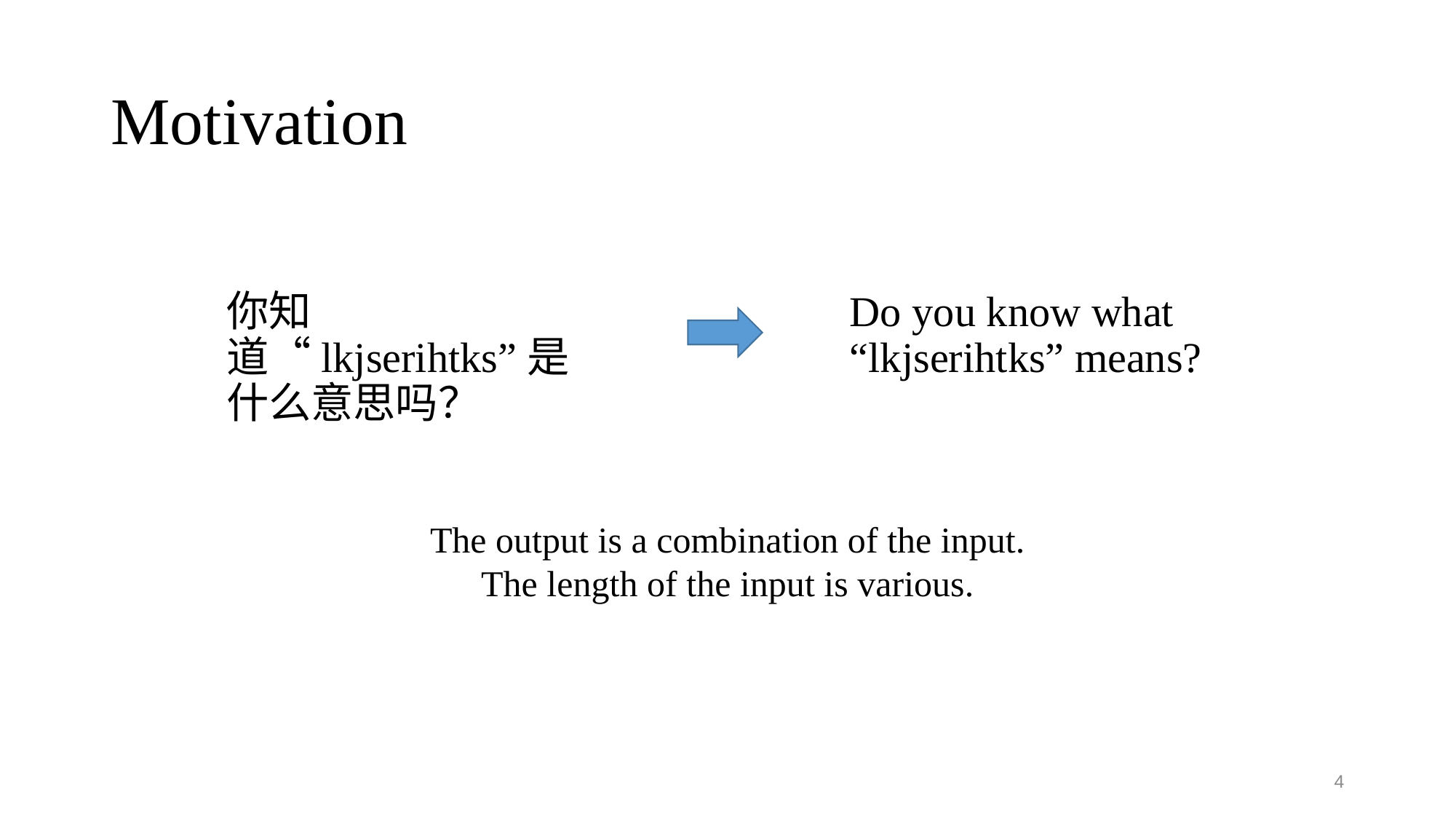

# Motivation
你知道“lkjserihtks”是什么意思吗？
Do you know what  “lkjserihtks” means?

The output is a combination of the input.
The length of the input is various.
4